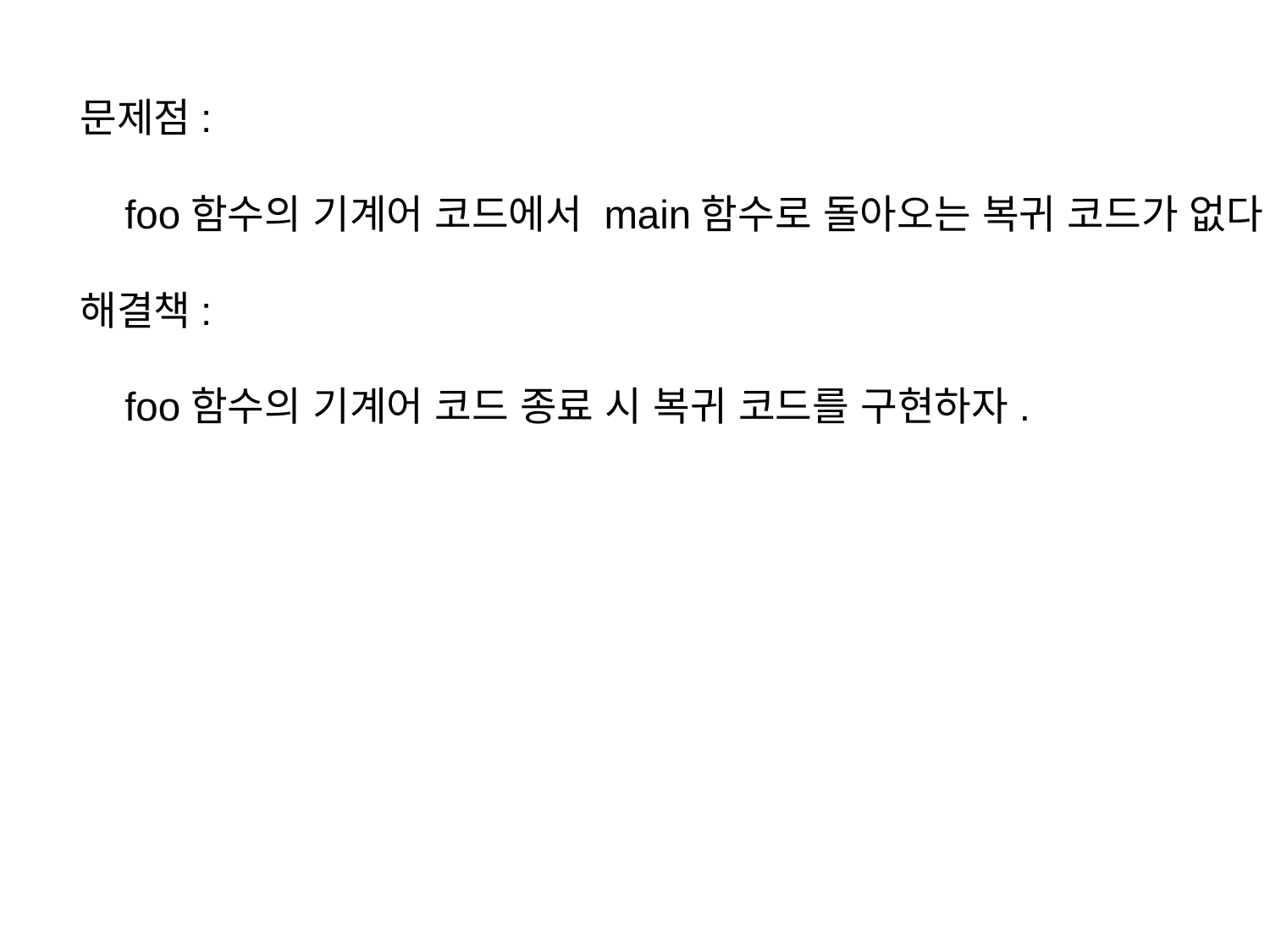

문제점:

    foo함수의 기계어 코드에서 main함수로 돌아오는 복귀 코드가 없다.

해결책:

    foo함수의 기계어 코드 종료 시 복귀 코드를 구현하자.